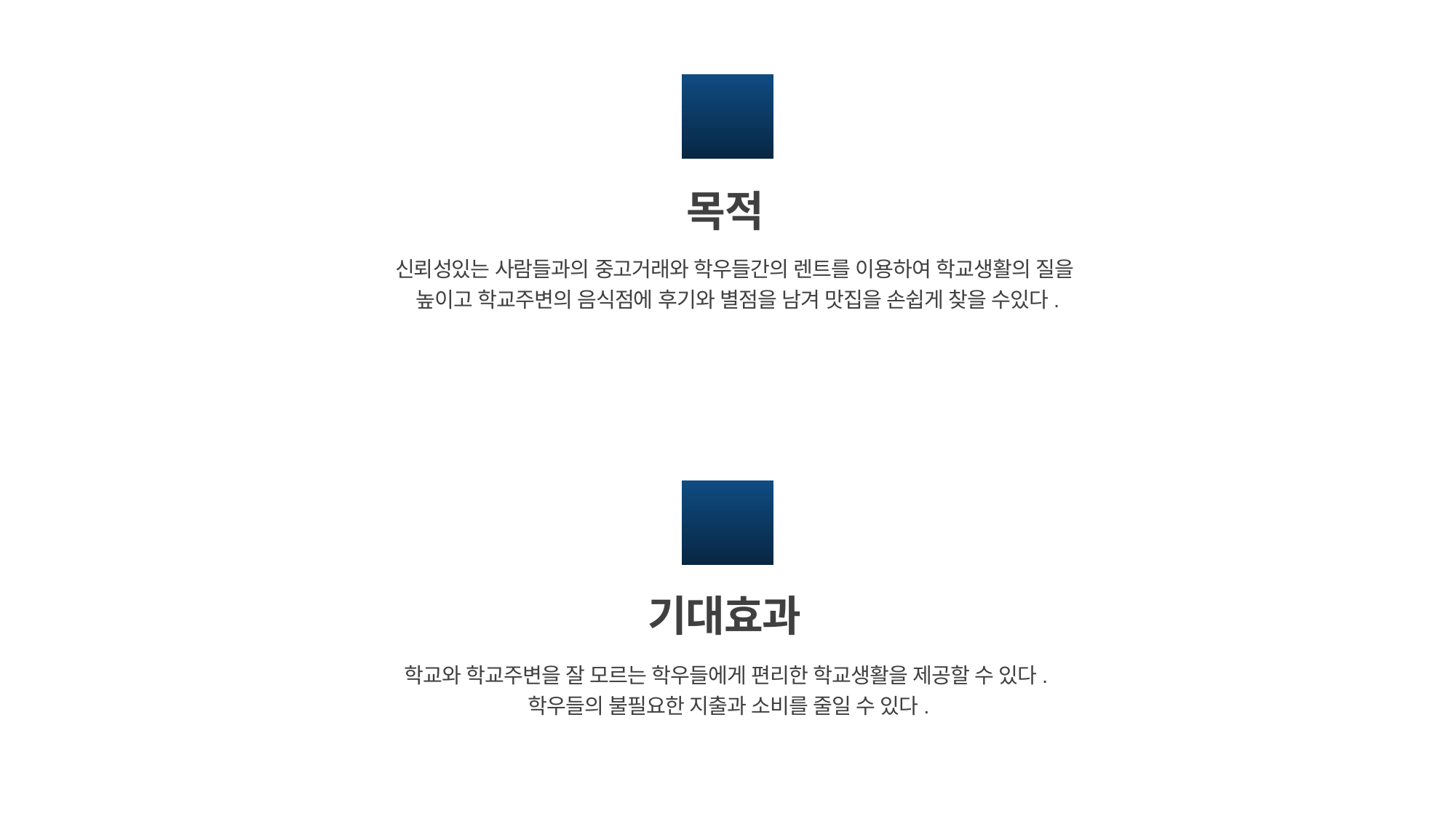

02
목적
신뢰성있는 사람들과의 중고거래와 학우들간의 렌트를 이용하여 학교생활의 질을
 높이고 학교주변의 음식점에 후기와 별점을 남겨 맛집을 손쉽게 찾을 수있다.

03
기대효과
학교와 학교주변을 잘 모르는 학우들에게 편리한 학교생활을 제공할 수 있다.
학우들의 불필요한 지출과 소비를 줄일 수 있다.